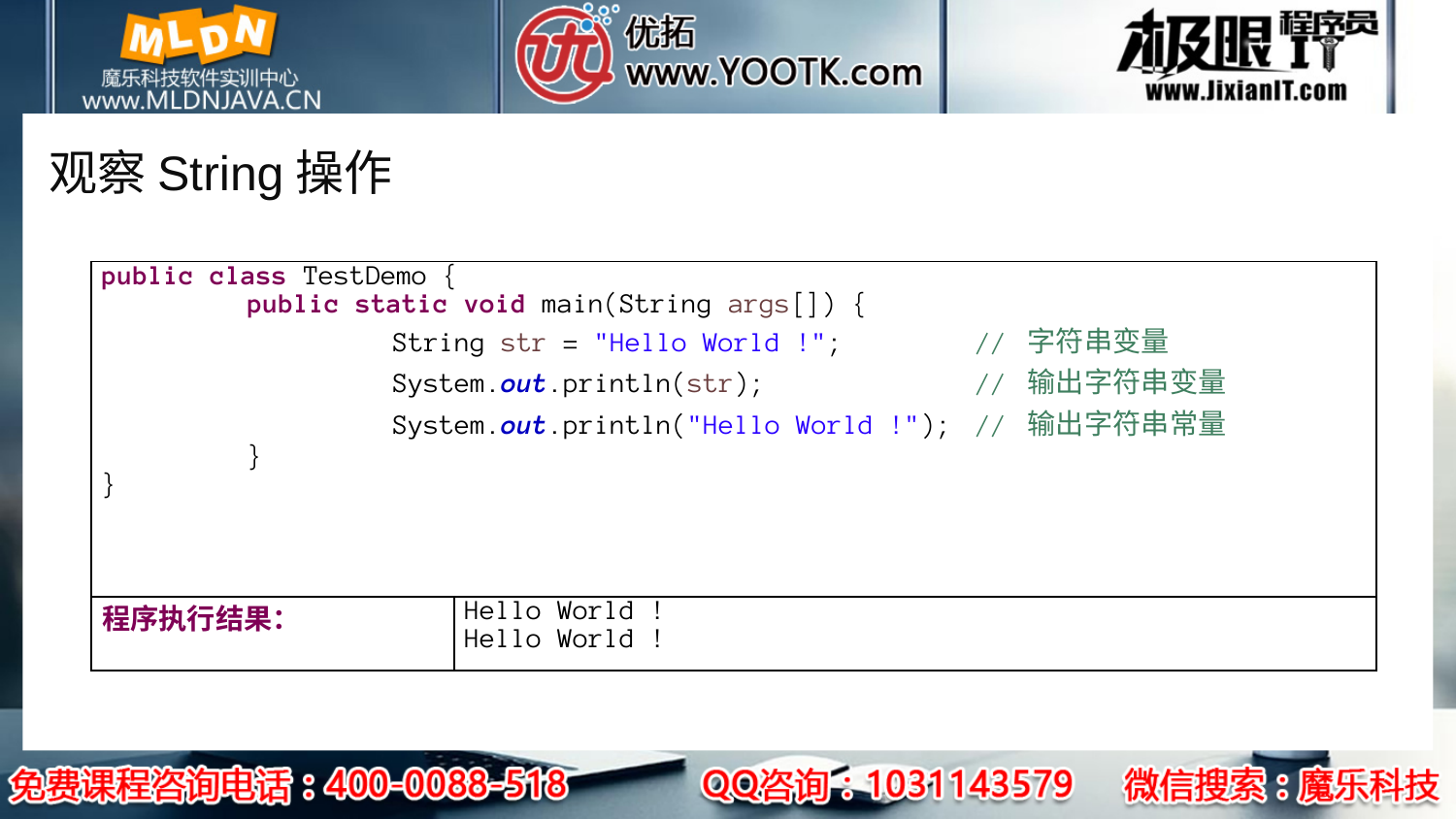

# 观察String操作
| public class TestDemo { public static void main(String args[]) { String str = "Hello World !"; // 字符串变量 System.out.println(str); // 输出字符串变量 System.out.println("Hello World !"); // 输出字符串常量 } } |  |
| --- | --- |
| 程序执行结果： | Hello World ! Hello World ! |